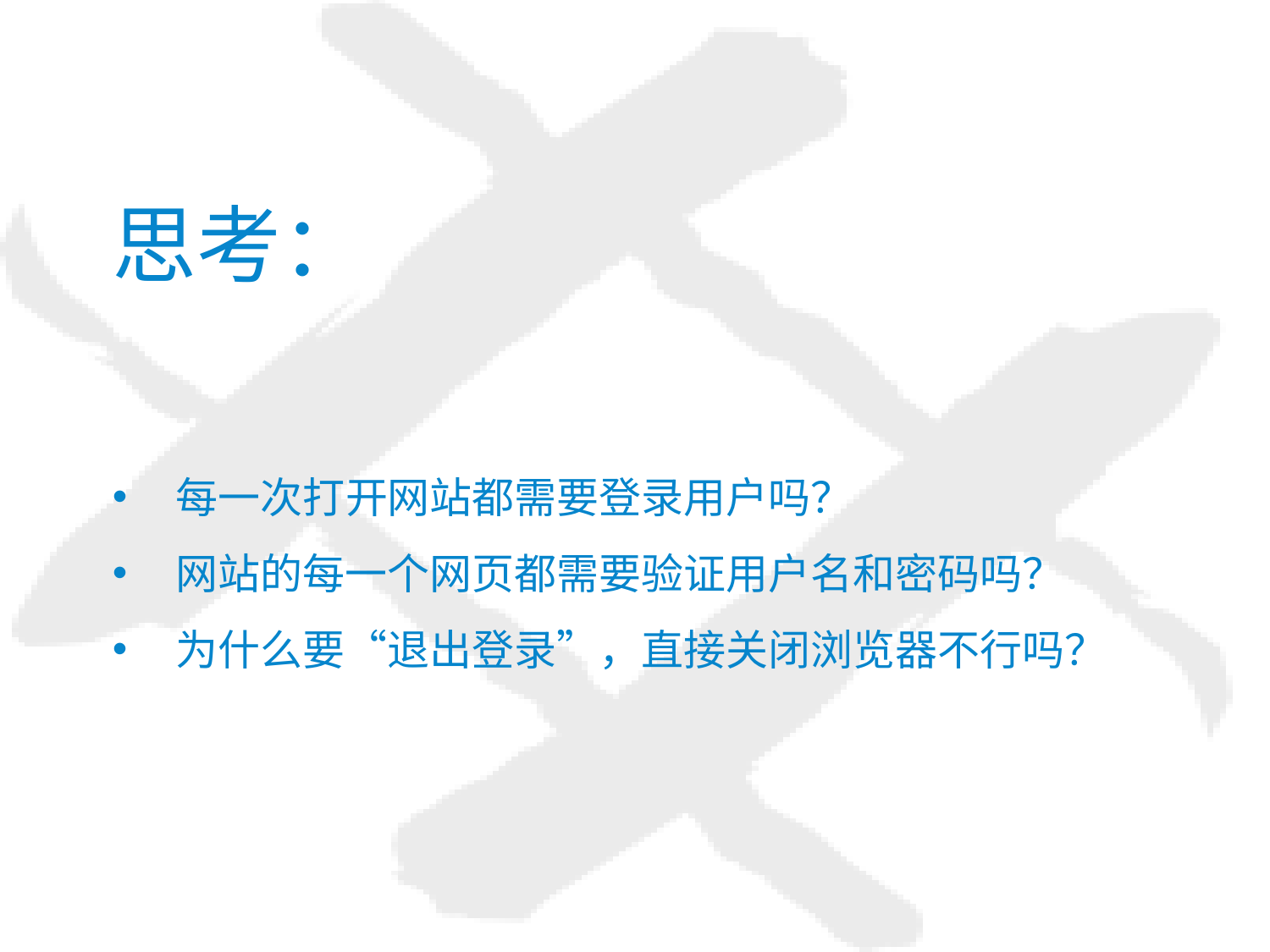

思考：

每一次打开网站都需要登录用户吗？
网站的每一个网页都需要验证用户名和密码吗？
为什么要“退出登录”，直接关闭浏览器不行吗？